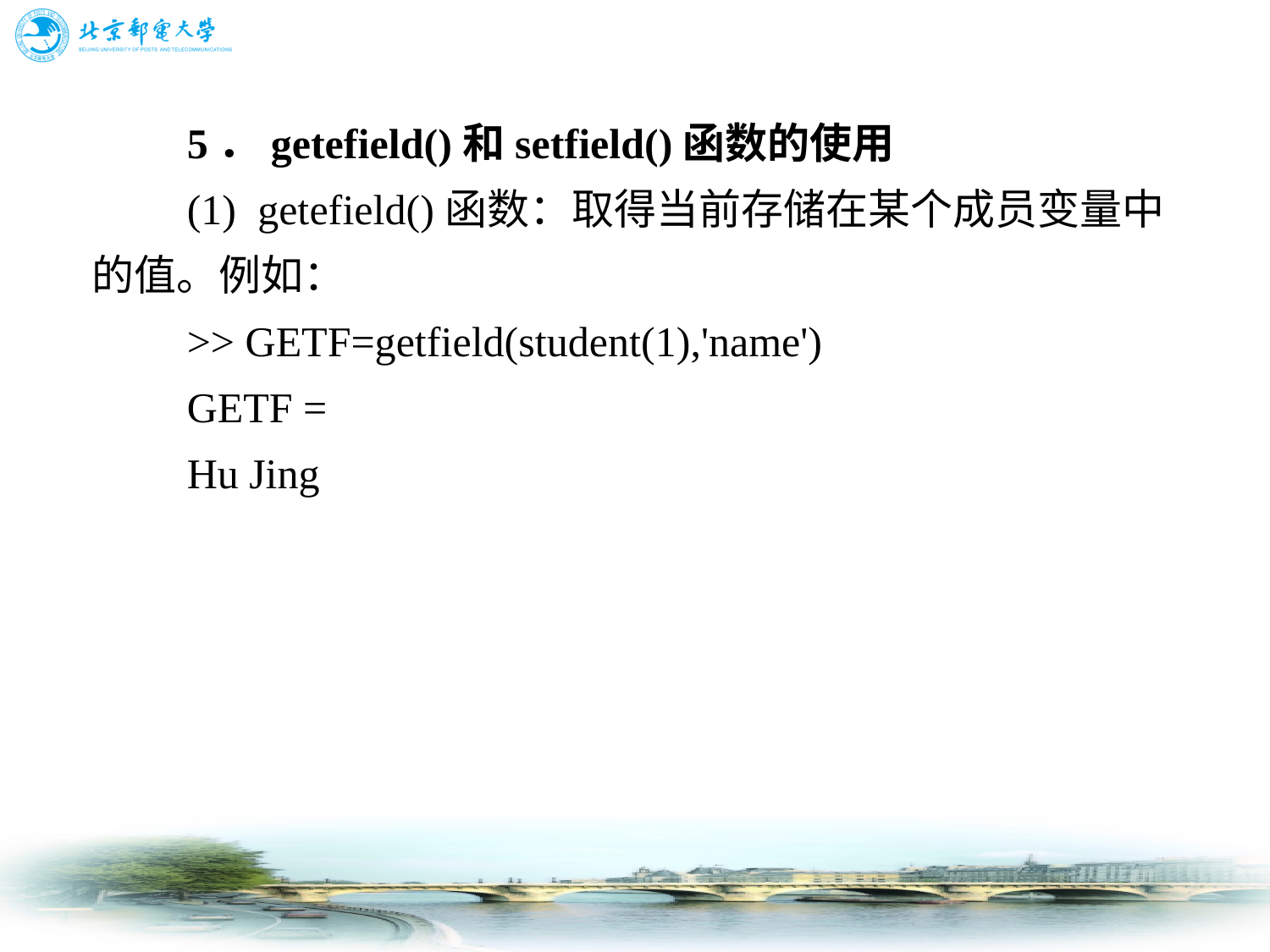

# 5．getefield()和setfield()函数的使用 　　(1)  getefield()函数：取得当前存储在某个成员变量中的值。例如： 　　>> GETF=getfield(student(1),'name') 　　GETF = 　　Hu Jing